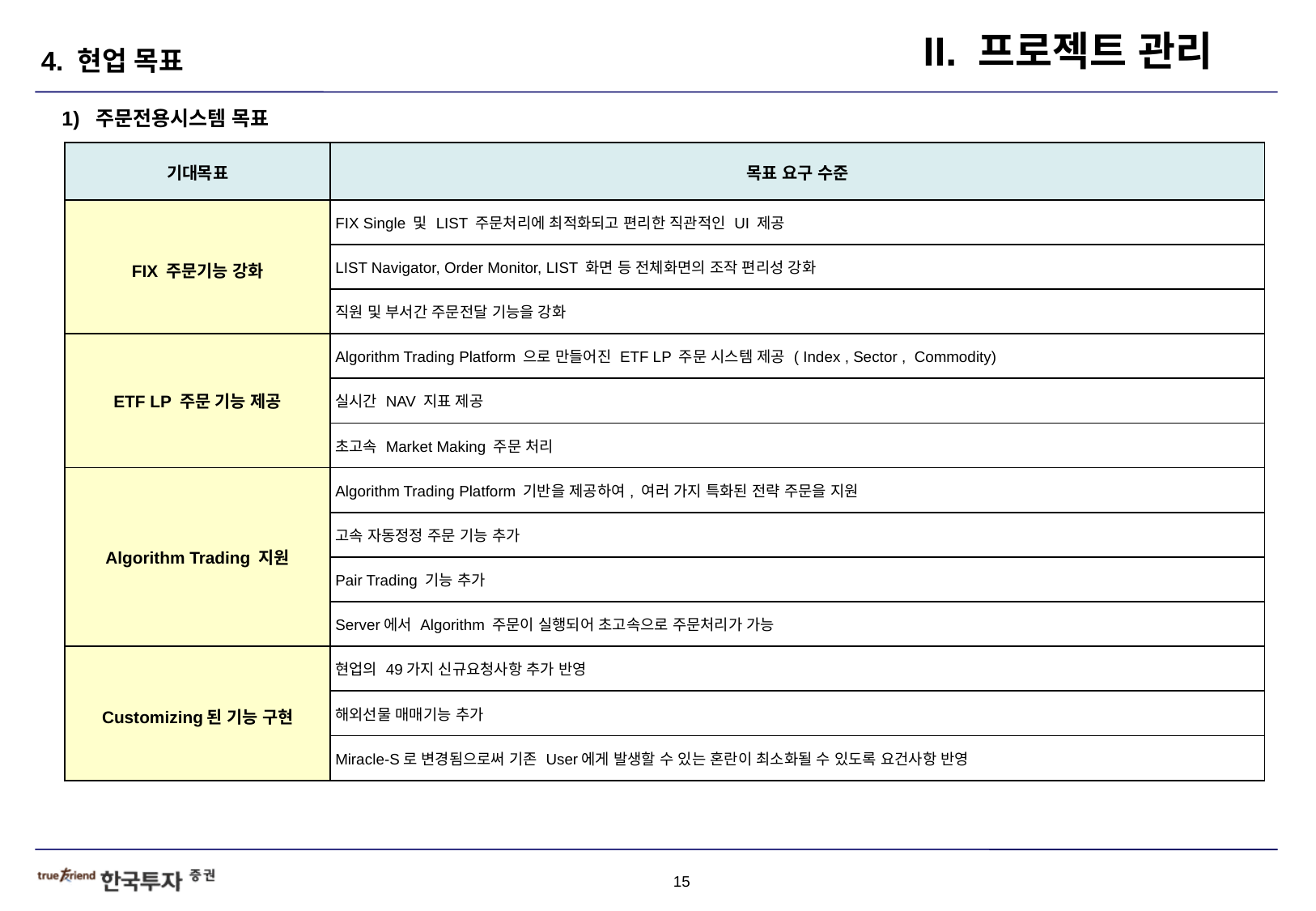

II. 프로젝트 관리
4. 현업 목표
1)  주문전용시스템 목표

| 기대목표 | 목표 요구 수준 |
| --- | --- |
| FIX 주문기능 강화 | FIX Single 및 LIST 주문처리에 최적화되고 편리한 직관적인 UI 제공 |
|  | LIST Navigator, Order Monitor, LIST 화면 등 전체화면의 조작 편리성 강화 |
|  | 직원 및 부서간 주문전달 기능을 강화 |
| ETF LP 주문 기능 제공 | Algorithm Trading Platform 으로 만들어진 ETF LP 주문 시스템 제공 ( Index , Sector , Commodity) |
|  | 실시간 NAV 지표 제공 |
|  | 초고속 Market Making 주문 처리 |
| Algorithm Trading 지원 | Algorithm Trading Platform 기반을 제공하여, 여러 가지 특화된 전략 주문을 지원 |
|  | 고속 자동정정 주문 기능 추가 |
|  | Pair Trading 기능 추가 |
|  | Server에서 Algorithm 주문이 실행되어 초고속으로 주문처리가 가능 |
| Customizing된 기능 구현 | 현업의 49가지 신규요청사항 추가 반영 |
|  | 해외선물 매매기능 추가 |
|  | Miracle-S로 변경됨으로써 기존 User에게 발생할 수 있는 혼란이 최소화될 수 있도록 요건사항 반영 |